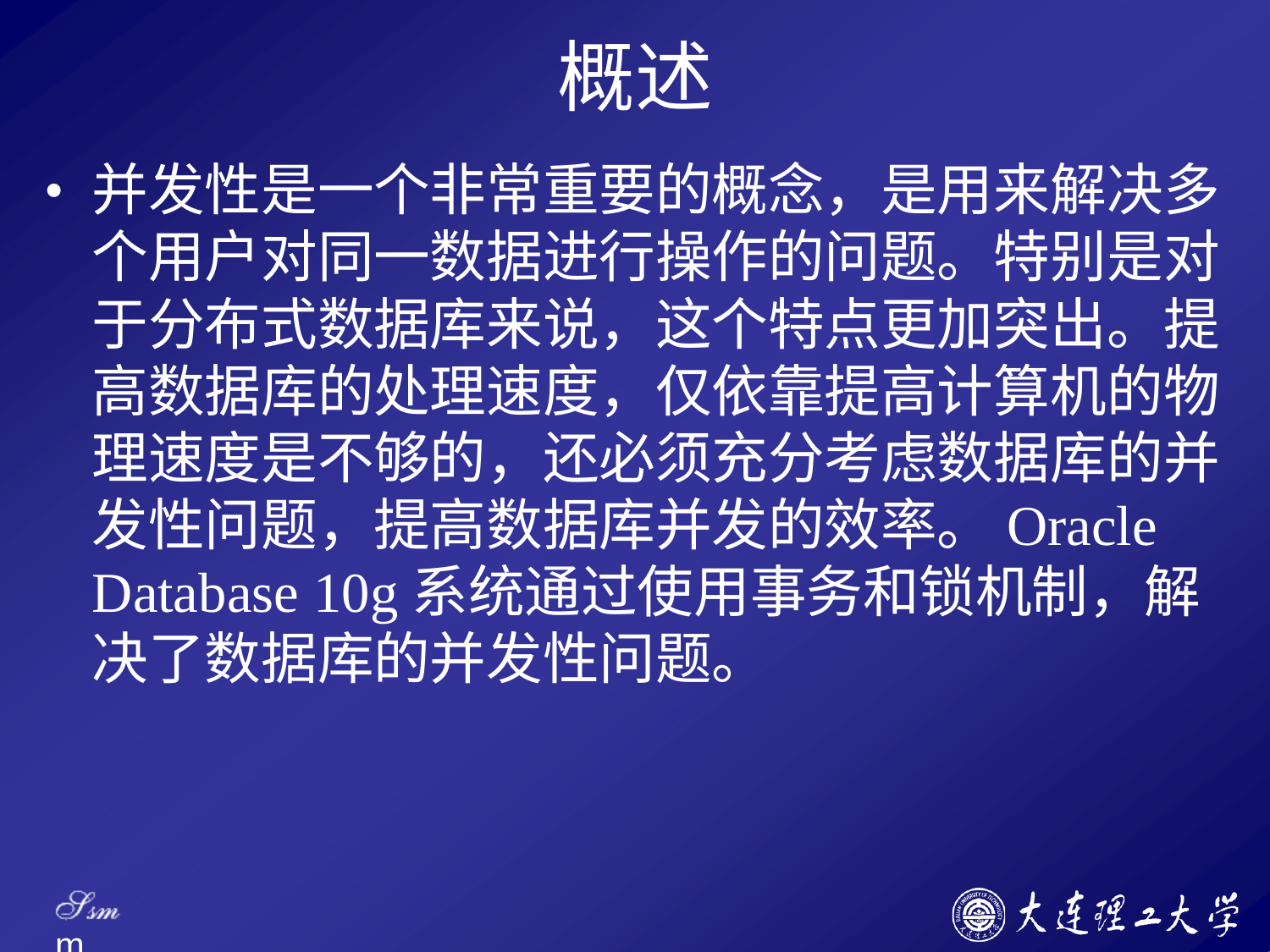

# 概述
并发性是一个非常重要的概念，是用来解决多 个用户对同一数据进行操作的问题。特别是对 于分布式数据库来说，这个特点更加突出。提 高数据库的处理速度，仅依靠提高计算机的物 理速度是不够的，还必须充分考虑数据库的并 发性问题，提高数据库并发的效率。Oracle  Database 10g系统通过使用事务和锁机制，解 决了数据库的并发性问题。

Ssm